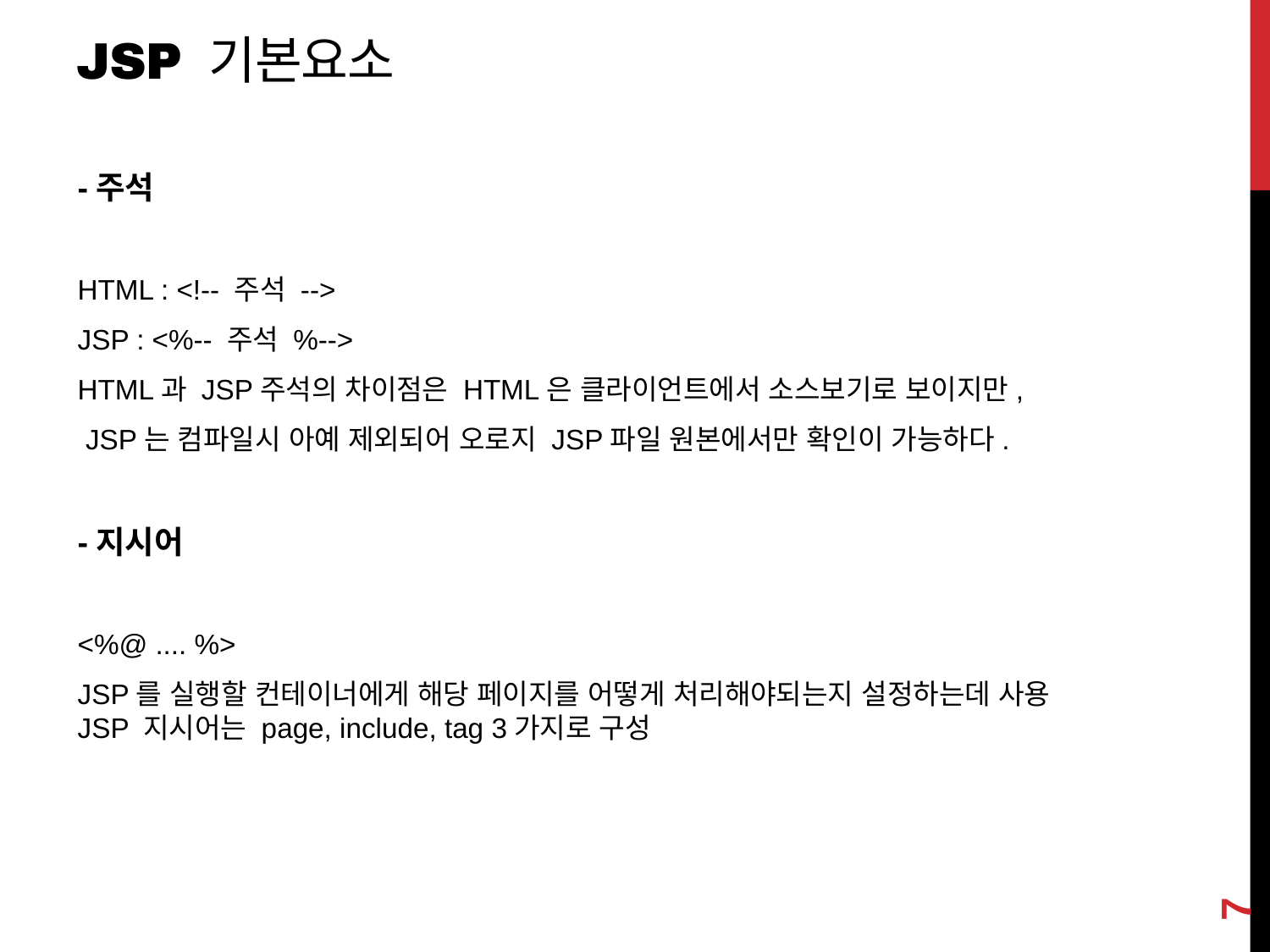

# JSP 기본요소

-주석

HTML : <!-- 주석 -->
JSP : <%-- 주석 %-->
HTML과 JSP주석의 차이점은 HTML은 클라이언트에서 소스보기로 보이지만,
 JSP는 컴파일시 아예 제외되어 오로지 JSP파일 원본에서만 확인이 가능하다.

-지시어

<%@ .... %>
JSP를 실행할 컨테이너에게 해당 페이지를 어떻게 처리해야되는지 설정하는데 사용
JSP 지시어는 page, include, tag 3가지로 구성
7